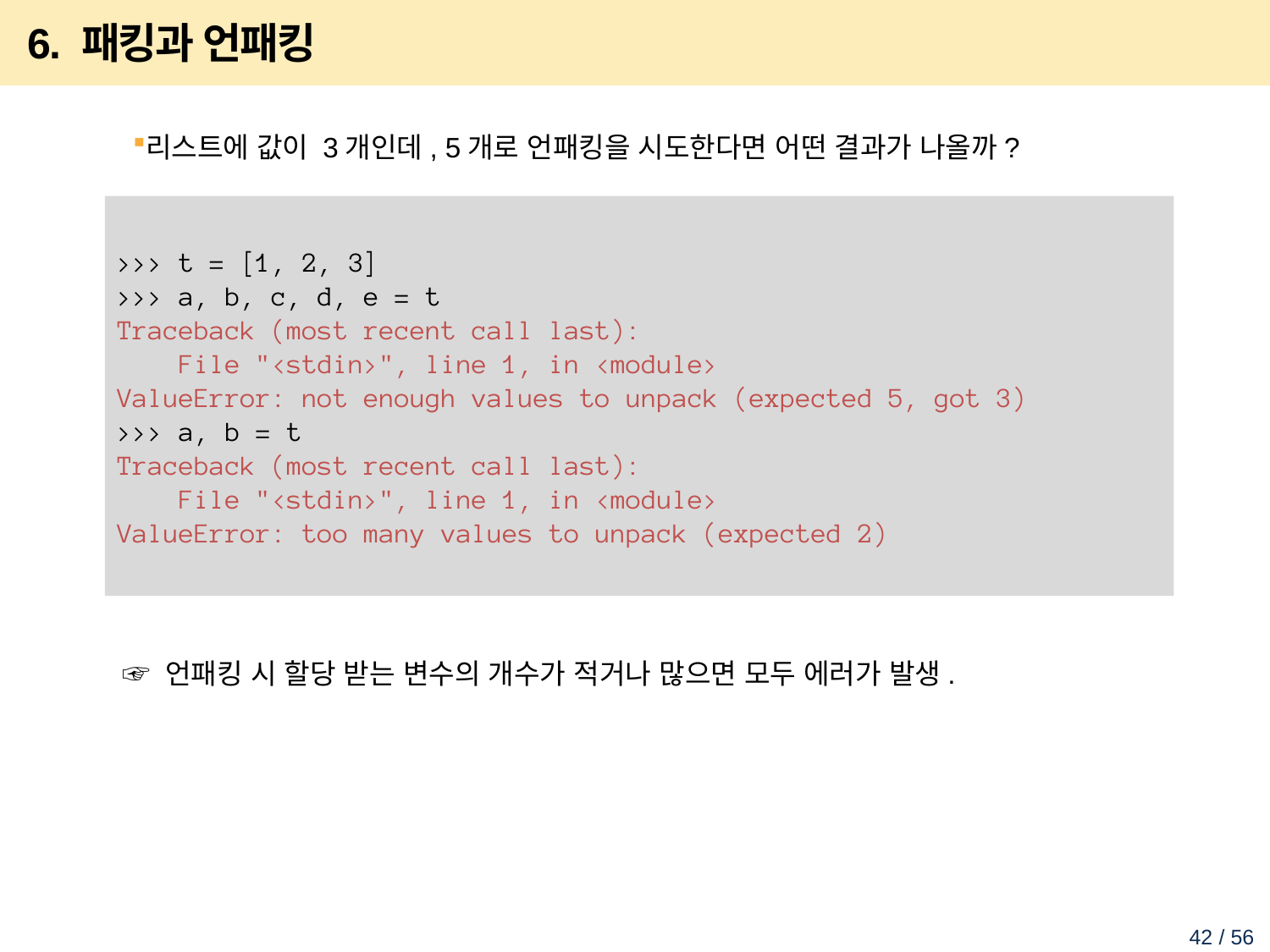

# 6. 패킹과 언패킹
리스트에 값이 3개인데, 5개로 언패킹을 시도한다면 어떤 결과가 나올까?

  ☞ 언패킹 시 할당 받는 변수의 개수가 적거나 많으면 모두 에러가 발생.
>>> t = [1, 2, 3]
>>> a, b, c, d, e = t
Traceback (most recent call last):
    File "<stdin>", line 1, in <module>
ValueError: not enough values to unpack (expected 5, got 3)
>>> a, b = t
Traceback (most recent call last):
    File "<stdin>", line 1, in <module>
ValueError: too many values to unpack (expected 2)